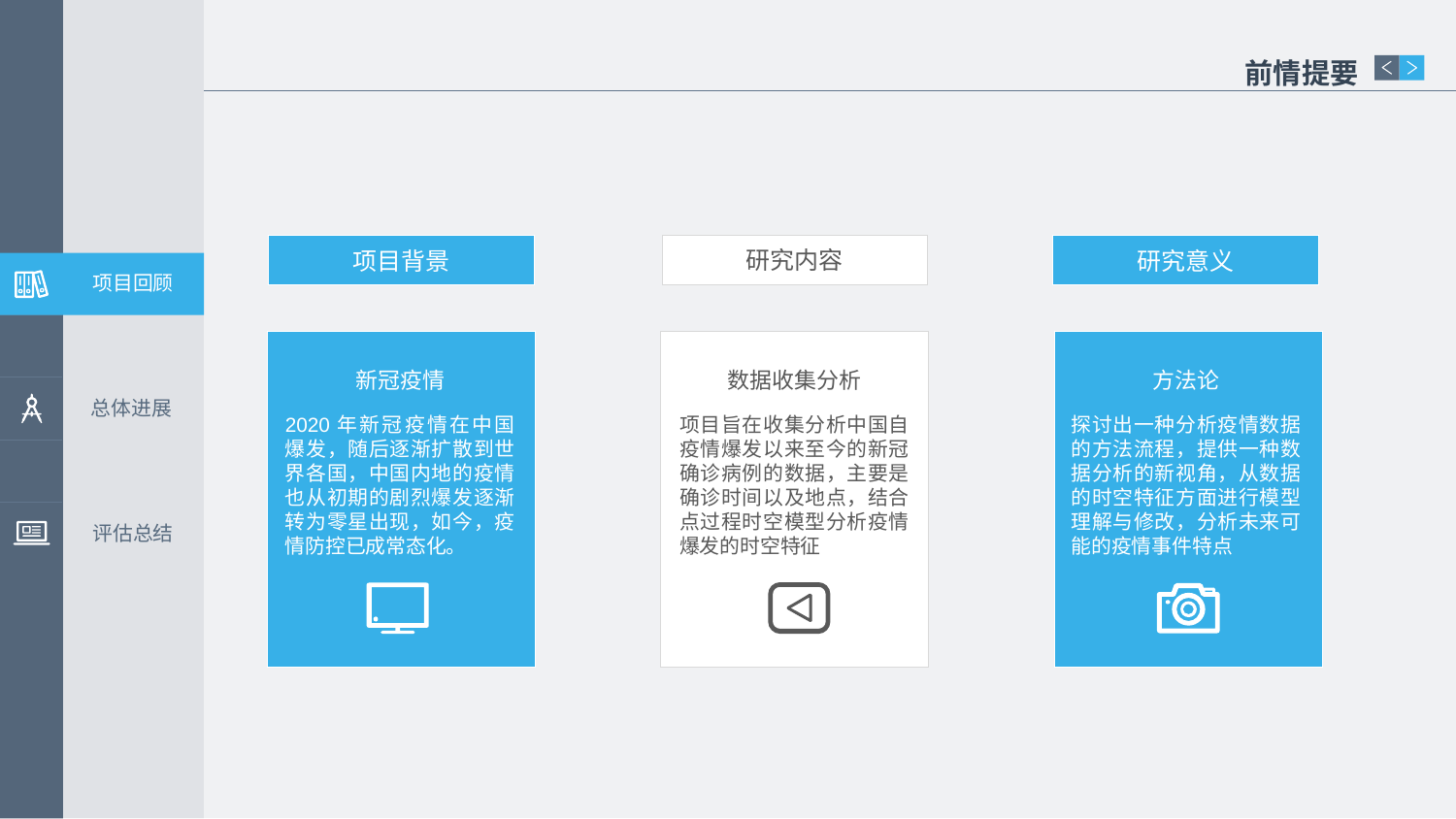

前情提要

研究内容
项目背景
研究意义

项目回顾

数据收集分析

项目旨在收集分析中国自疫情爆发以来至今的新冠确诊病例的数据，主要是确诊时间以及地点，结合点过程时空模型分析疫情爆发的时空特征
新冠疫情

2020年新冠疫情在中国爆发，随后逐渐扩散到世界各国，中国内地的疫情也从初期的剧烈爆发逐渐转为零星出现，如今，疫情防控已成常态化。
方法论

探讨出一种分析疫情数据的方法流程，提供一种数据分析的新视角，从数据的时空特征方面进行模型理解与修改，分析未来可能的疫情事件特点
总体进展

评估总结